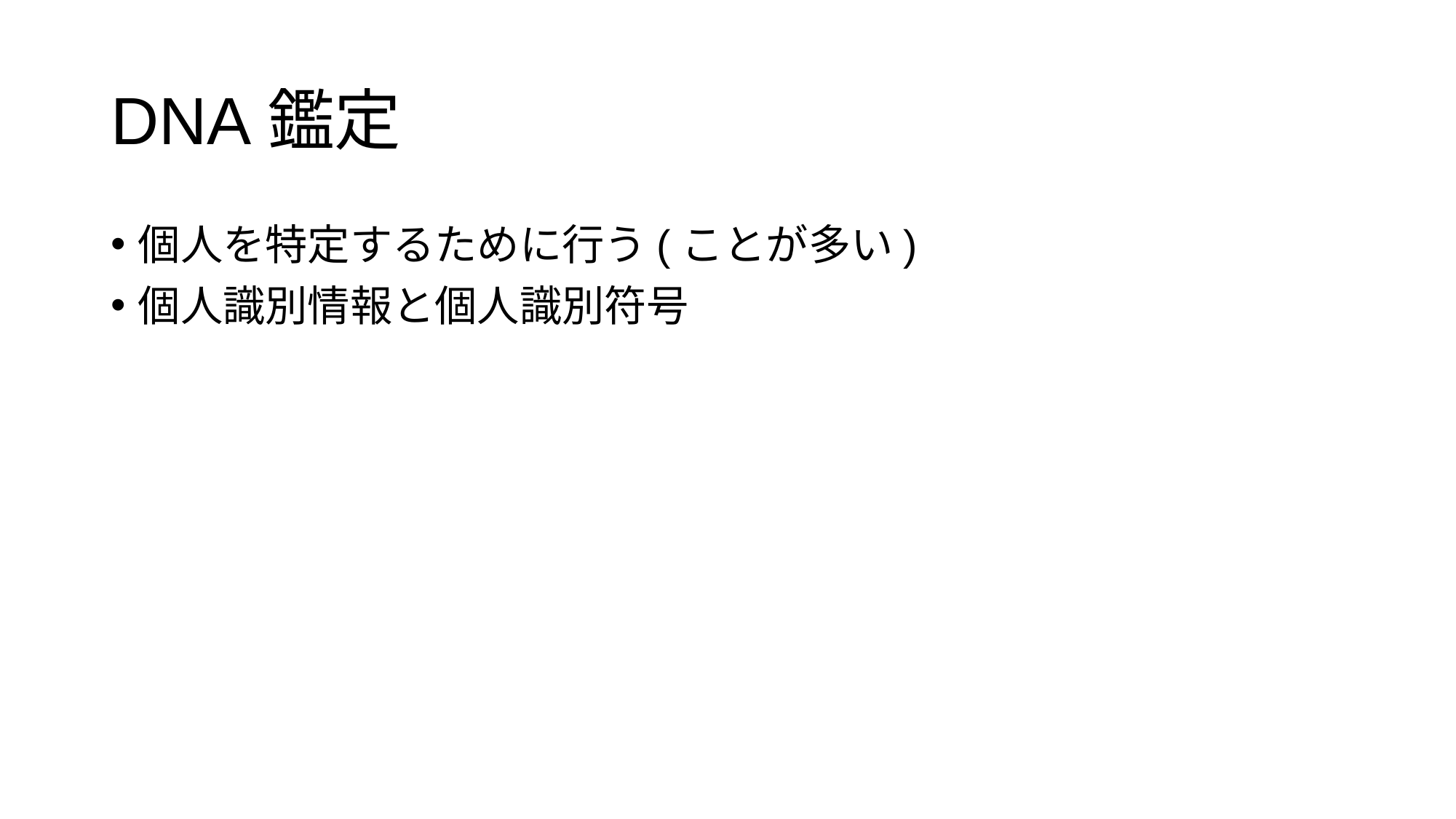

# DNA鑑定
個人を特定するために行う(ことが多い)
個人識別情報と個人識別符号